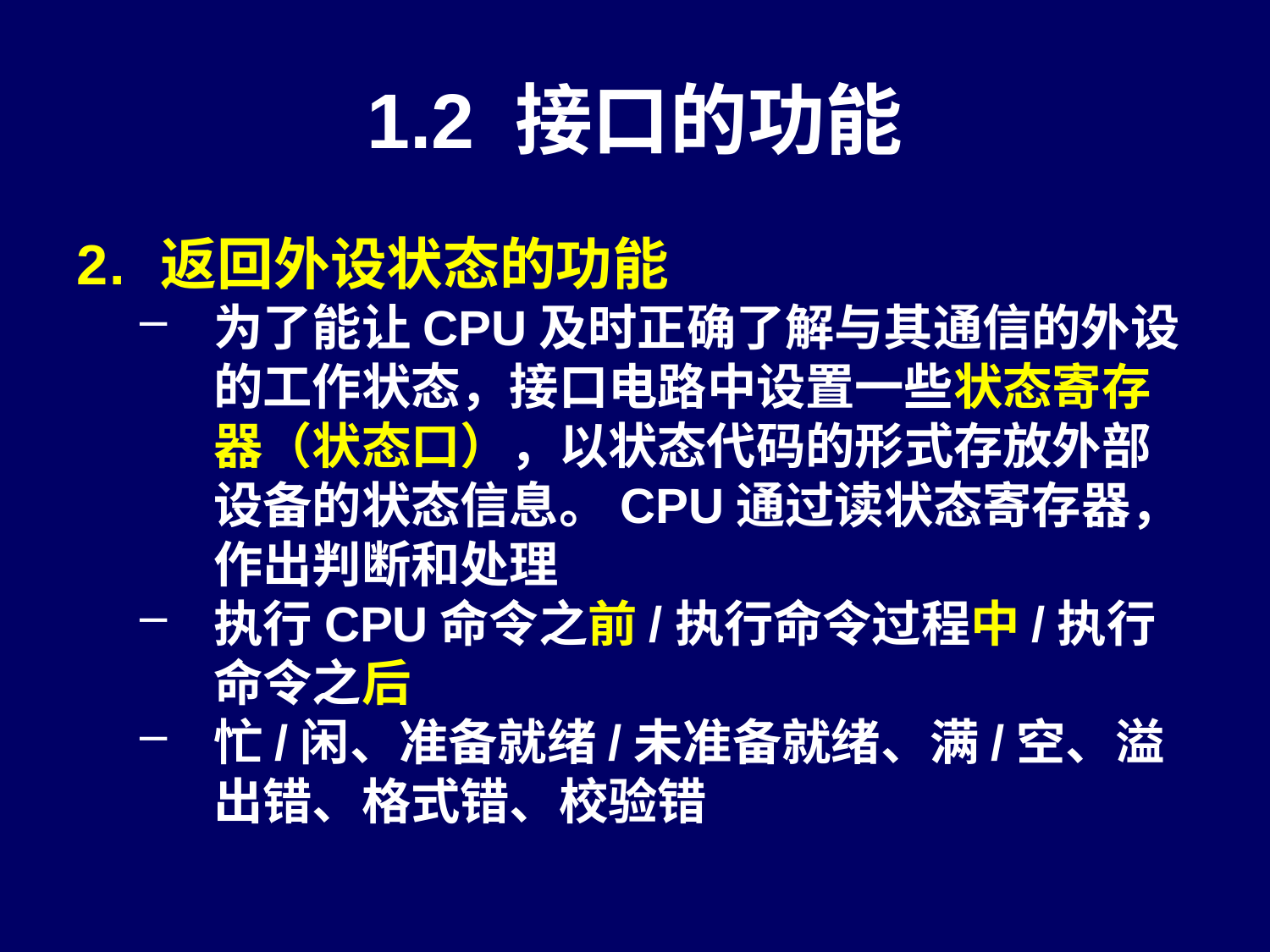

# 1.2 接口的功能
返回外设状态的功能
为了能让CPU及时正确了解与其通信的外设的工作状态，接口电路中设置一些状态寄存器（状态口），以状态代码的形式存放外部设备的状态信息。CPU通过读状态寄存器，作出判断和处理
执行CPU命令之前/执行命令过程中/执行命令之后
忙/闲、准备就绪/未准备就绪、满/空、溢出错、格式错、校验错